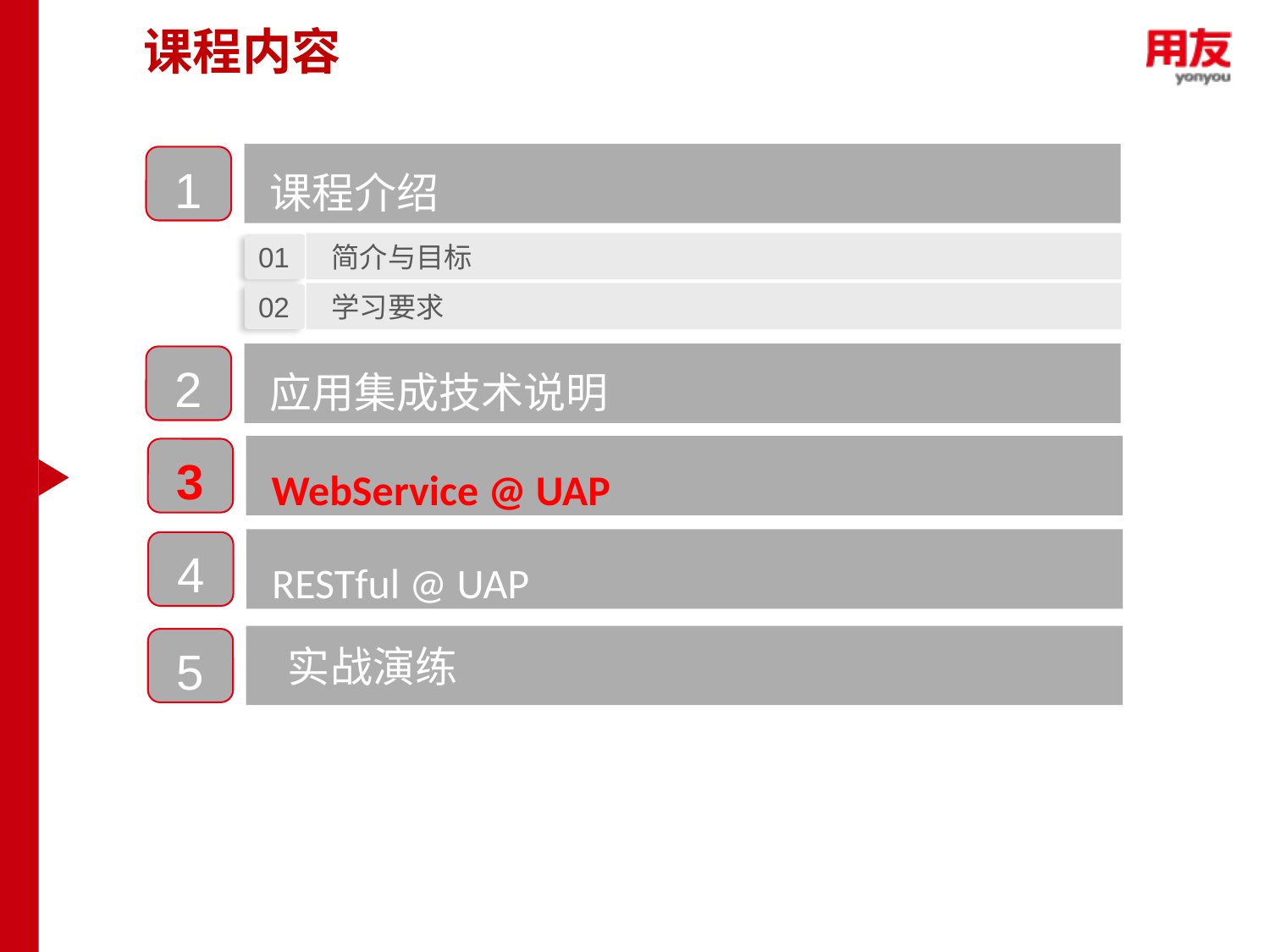

课程内容
课程介绍

1
简介与目标
01
学习要求
02
应用集成技术说明

2
WebService @ UAP

3

RESTful @ UAP

4
  实战演练

5